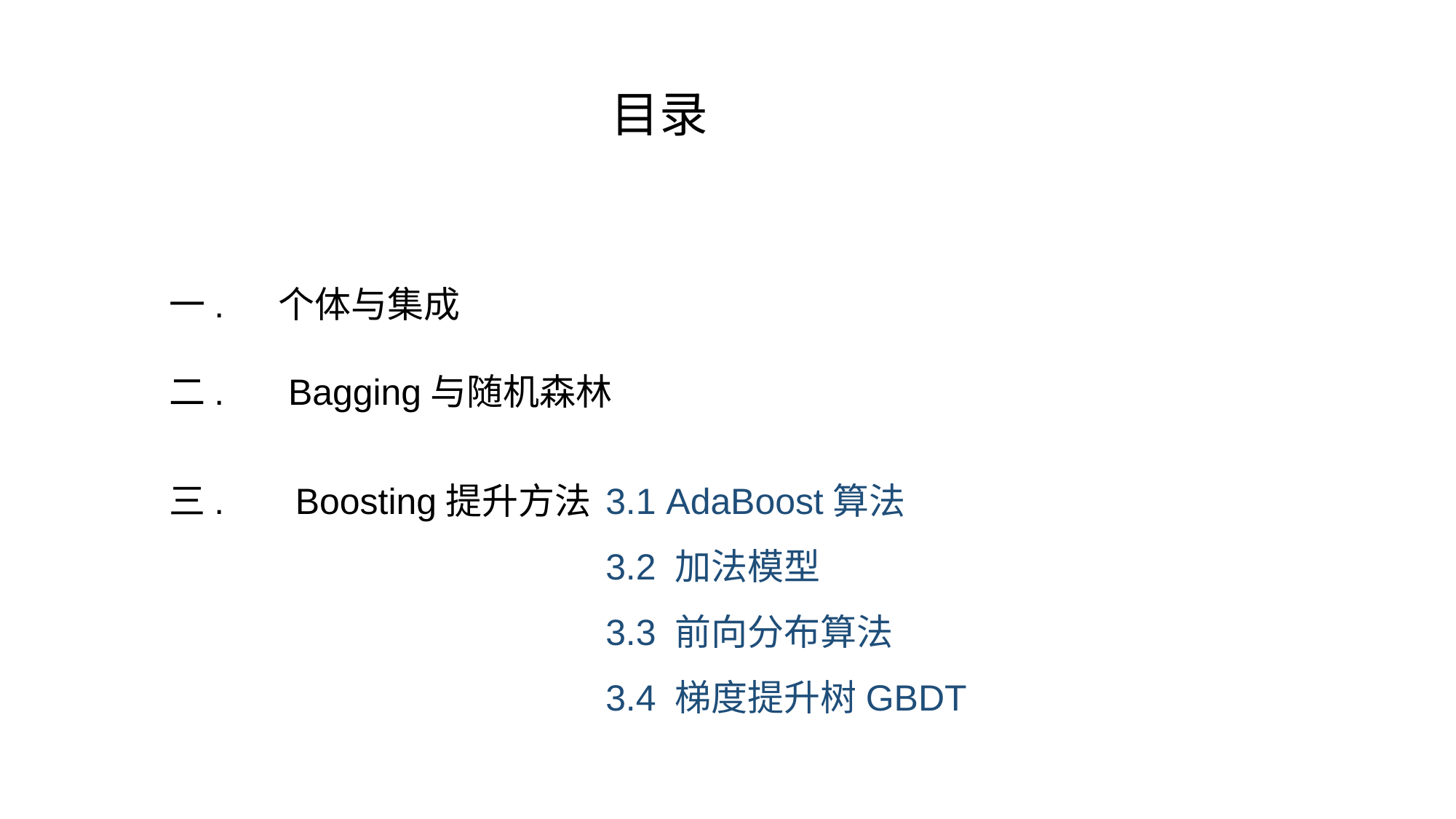

目录
一.	个体与集成

二.	 Bagging与随机森林

三.       Boosting提升方法	3.1 AdaBoost算法
 				3.2 加法模型
				3.3 前向分布算法
				3.4 梯度提升树GBDT